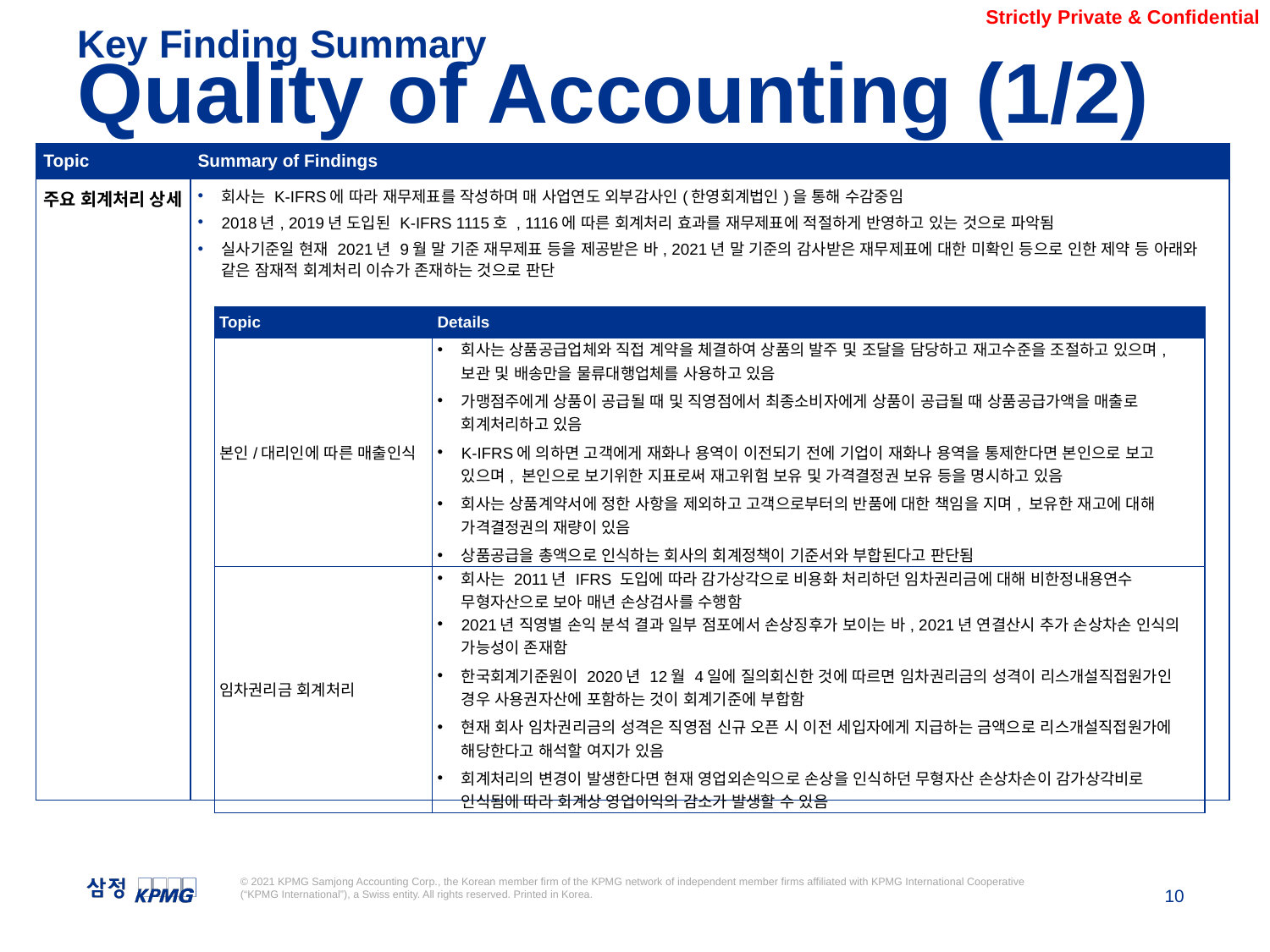

Key Finding Summary
Quality of Accounting (1/2)
| Topic | Summary of Findings |
| --- | --- |
| 주요 회계처리 상세 | 회사는 K-IFRS에 따라 재무제표를 작성하며 매 사업연도 외부감사인(한영회계법인)을 통해 수감중임 2018년, 2019년 도입된 K-IFRS 1115호 , 1116에 따른 회계처리 효과를 재무제표에 적절하게 반영하고 있는 것으로 파악됨 실사기준일 현재 2021년 9월 말 기준 재무제표 등을 제공받은 바, 2021년 말 기준의 감사받은 재무제표에 대한 미확인 등으로 인한 제약 등 아래와 같은 잠재적 회계처리 이슈가 존재하는 것으로 판단 |
| Topic | Details |
| --- | --- |
| 본인/대리인에 따른 매출인식 | 회사는 상품공급업체와 직접 계약을 체결하여 상품의 발주 및 조달을 담당하고 재고수준을 조절하고 있으며, 보관 및 배송만을 물류대행업체를 사용하고 있음 가맹점주에게 상품이 공급될 때 및 직영점에서 최종소비자에게 상품이 공급될 때 상품공급가액을 매출로 회계처리하고 있음 K-IFRS에 의하면 고객에게 재화나 용역이 이전되기 전에 기업이 재화나 용역을 통제한다면 본인으로 보고 있으며, 본인으로 보기위한 지표로써 재고위험 보유 및 가격결정권 보유 등을 명시하고 있음 회사는 상품계약서에 정한 사항을 제외하고 고객으로부터의 반품에 대한 책임을 지며, 보유한 재고에 대해 가격결정권의 재량이 있음 상품공급을 총액으로 인식하는 회사의 회계정책이 기준서와 부합된다고 판단됨 |
| 임차권리금 회계처리 | 회사는 2011년 IFRS 도입에 따라 감가상각으로 비용화 처리하던 임차권리금에 대해 비한정내용연수 무형자산으로 보아 매년 손상검사를 수행함 2021년 직영별 손익 분석 결과 일부 점포에서 손상징후가 보이는 바, 2021년 연결산시 추가 손상차손 인식의 가능성이 존재함 한국회계기준원이 2020년 12월 4일에 질의회신한 것에 따르면 임차권리금의 성격이 리스개설직접원가인 경우 사용권자산에 포함하는 것이 회계기준에 부합함 현재 회사 임차권리금의 성격은 직영점 신규 오픈 시 이전 세입자에게 지급하는 금액으로 리스개설직접원가에 해당한다고 해석할 여지가 있음 회계처리의 변경이 발생한다면 현재 영업외손익으로 손상을 인식하던 무형자산 손상차손이 감가상각비로 인식됨에 따라 회계상 영업이익의 감소가 발생할 수 있음 |